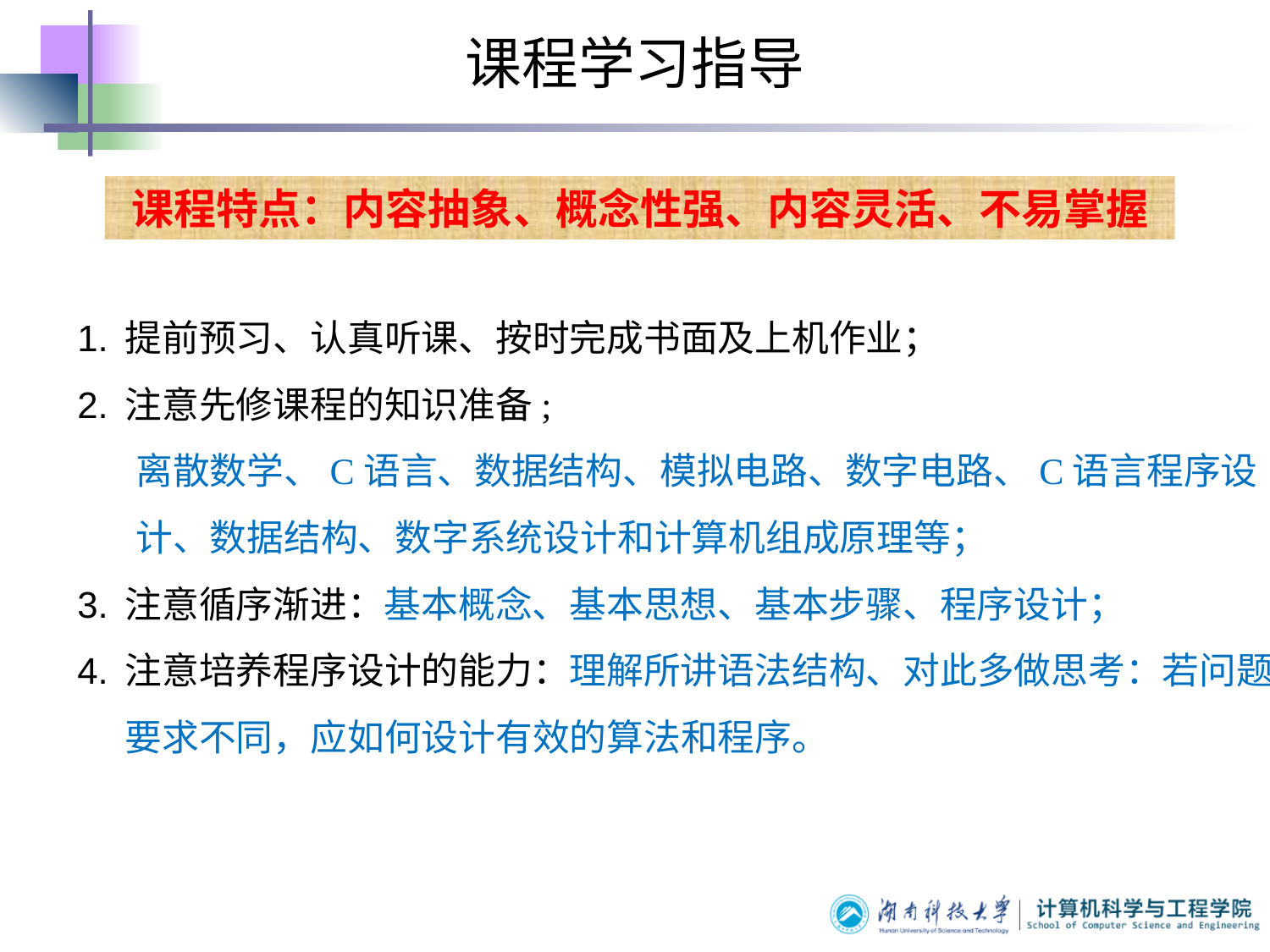

课程学习指导
课程特点：内容抽象、概念性强、内容灵活、不易掌握
提前预习、认真听课、按时完成书面及上机作业；
注意先修课程的知识准备;
      离散数学、C语言、数据结构、模拟电路、数字电路、C语言程序设
      计、数据结构、数字系统设计和计算机组成原理等；
注意循序渐进：基本概念、基本思想、基本步骤、程序设计；
注意培养程序设计的能力：理解所讲语法结构、对此多做思考：若问题要求不同，应如何设计有效的算法和程序。